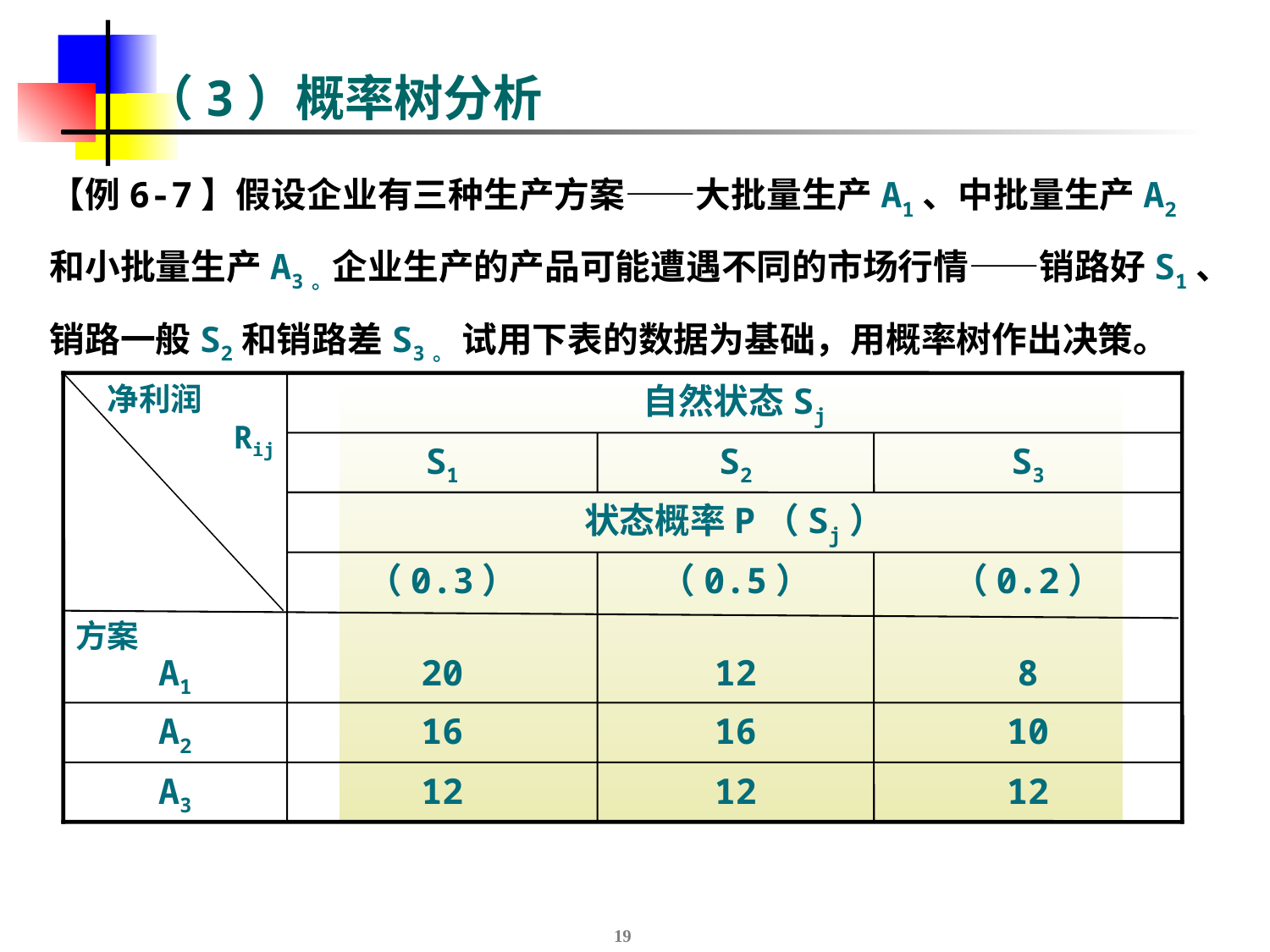

# （3）概率树分析
【例6-7】假设企业有三种生产方案——大批量生产A1、中批量生产A2 和小批量生产A3。企业生产的产品可能遭遇不同的市场行情——销路好S1、销路一般S2和销路差S3。 试用下表的数据为基础，用概率树作出决策。
净利润           Rij

方案

自然状态Sj

S1

S2

S3

状态概率P（Sj）

（0.3）

（0.5）

（0.2）

A1
20
12
8
A2

16
16
10
A3

12
12
12

19